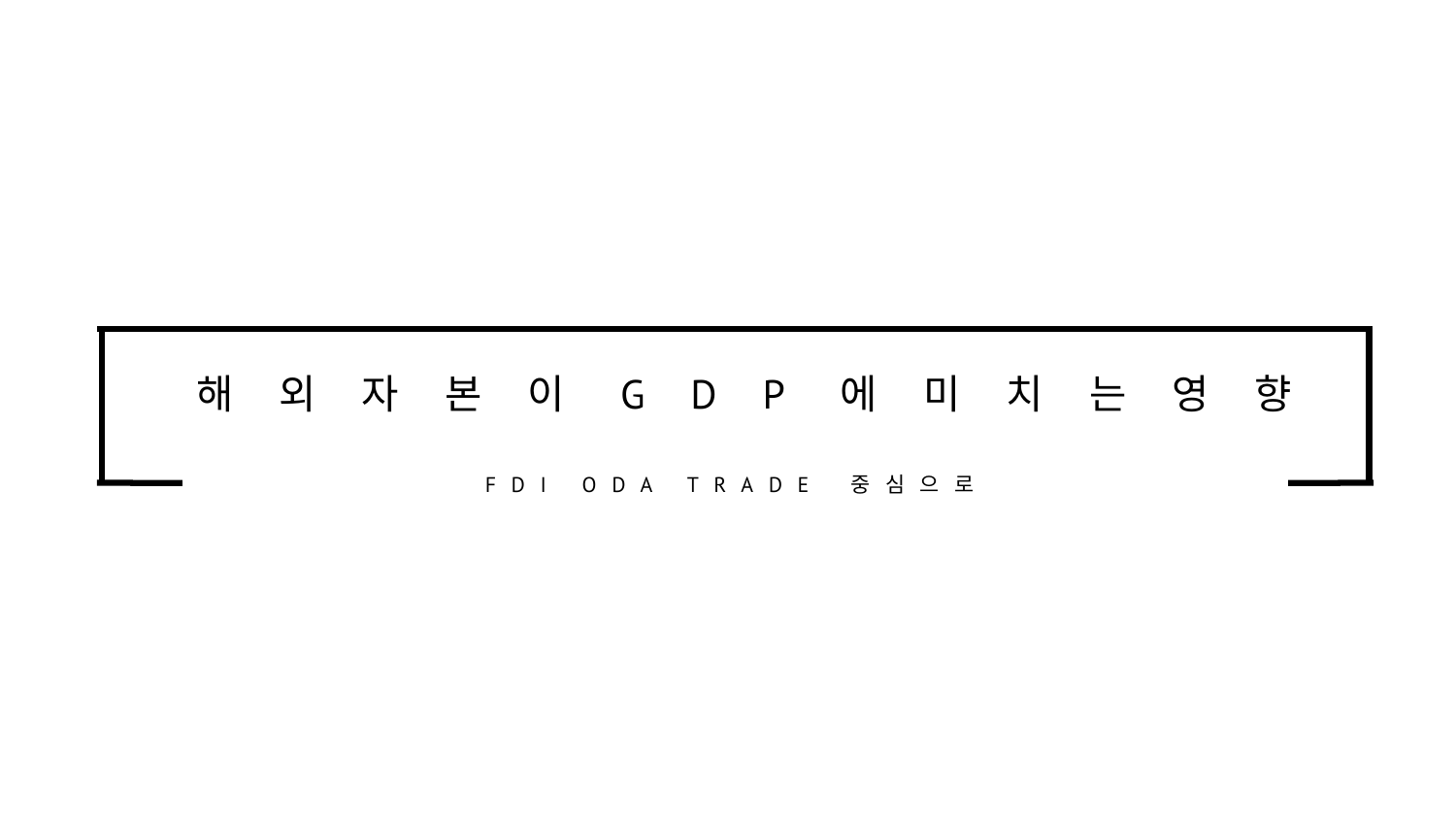

선행 연구 검토
해외자본이GDP에미치는영향
FDI ODA TRADE 중심으로